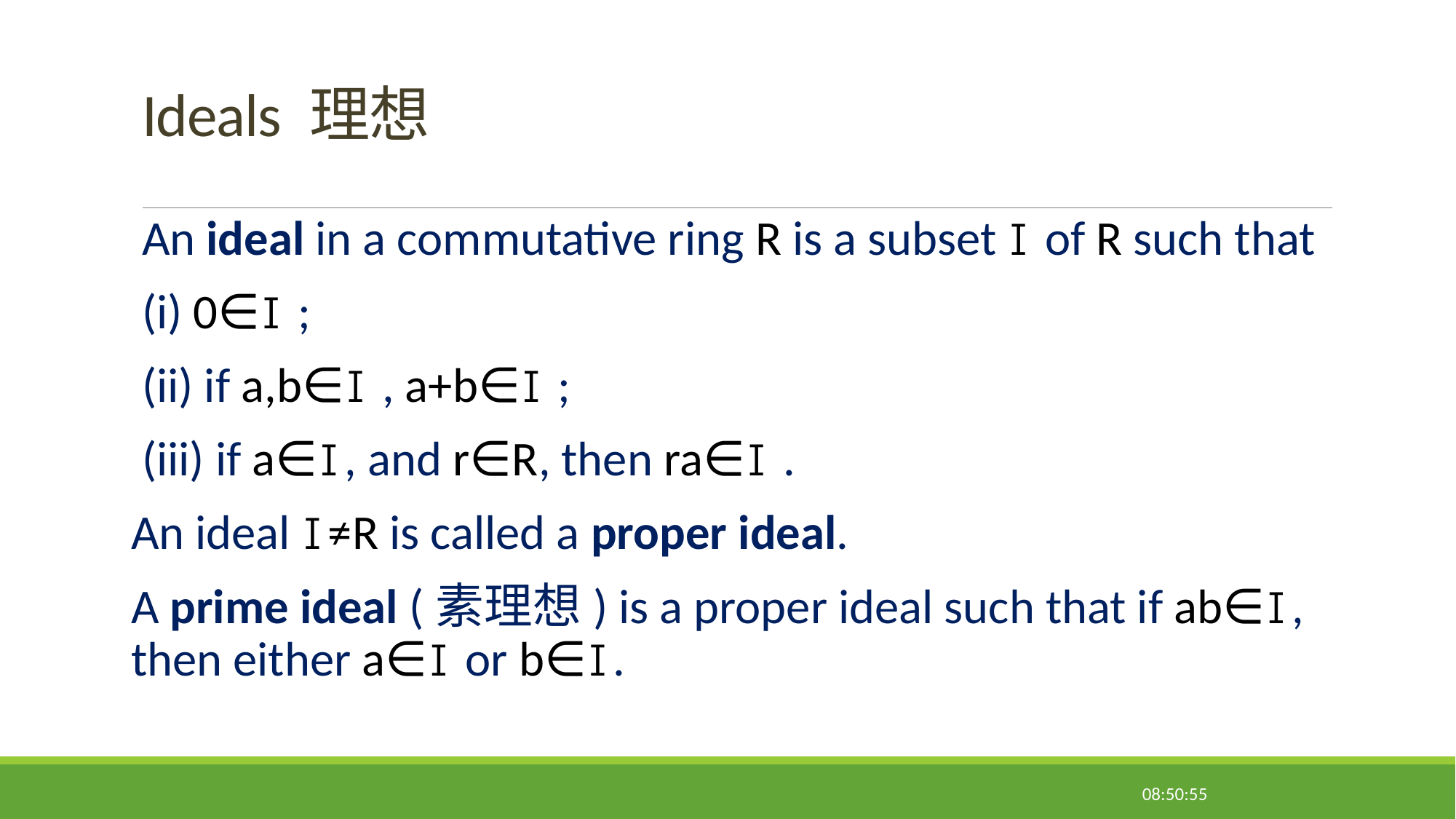

# Ideals 理想
An ideal in a commutative ring R is a subset I of R such that
(i) 0∈I ;
(ii) if a,b∈I , a+b∈I ;
(iii) if a∈I, and r∈R, then ra∈I .
An ideal I≠R is called a proper ideal.
A prime ideal (素理想) is a proper ideal such that if ab∈I, then either a∈I or b∈I.
08:50:55